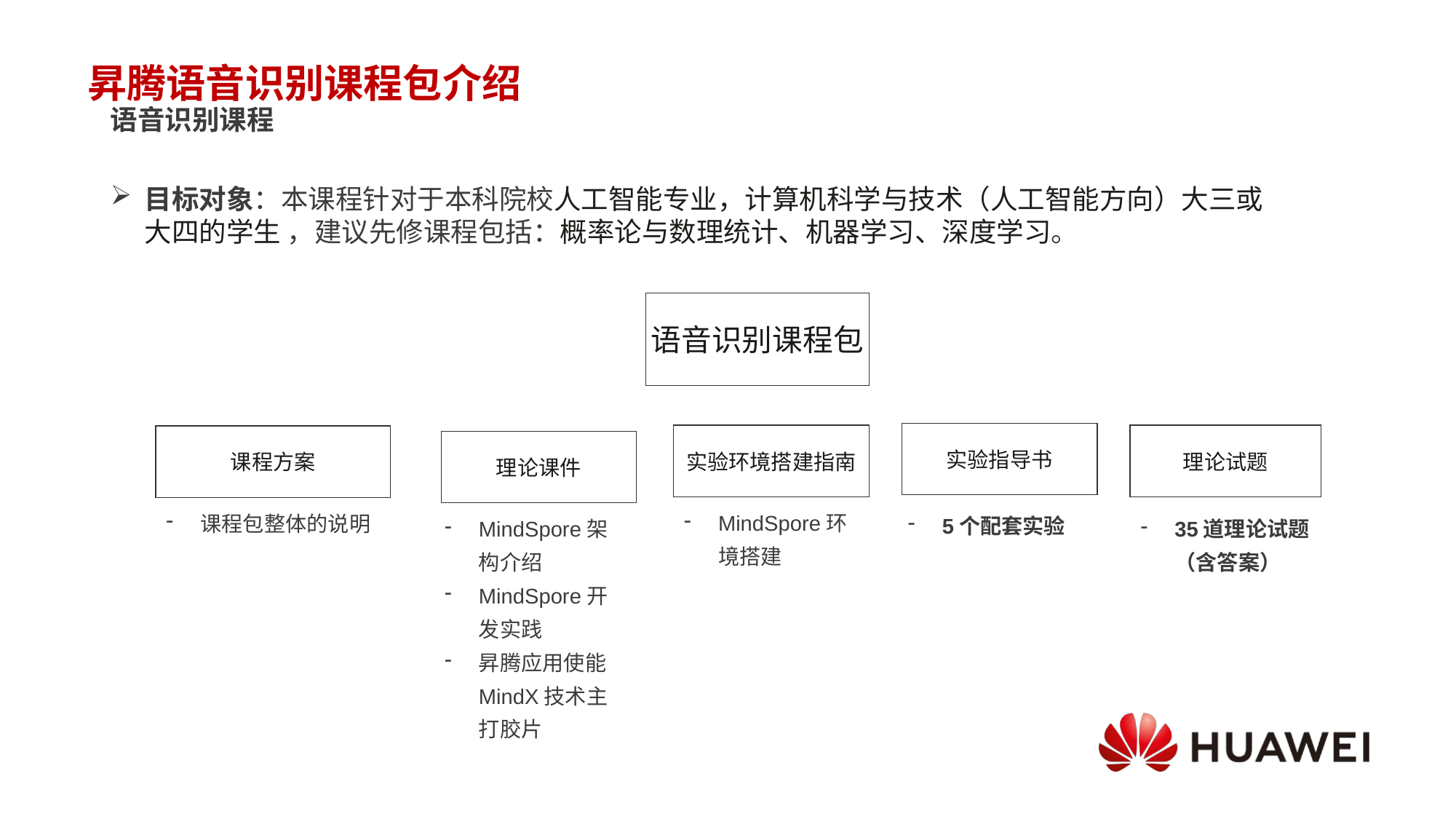

# 昇腾语音识别课程包介绍
语音识别课程
目标对象：本课程针对于本科院校人工智能专业，计算机科学与技术（人工智能方向）大三或大四的学生 ，建议先修课程包括：概率论与数理统计、机器学习、深度学习。
语音识别课程包
实验指导书
实验环境搭建指南
课程方案
理论课件
MindSpore环境搭建
课程包整体的说明
5个配套实验
MindSpore架构介绍
MindSpore开发实践
昇腾应用使能MindX技术主打胶片
理论试题
35道理论试题（含答案）